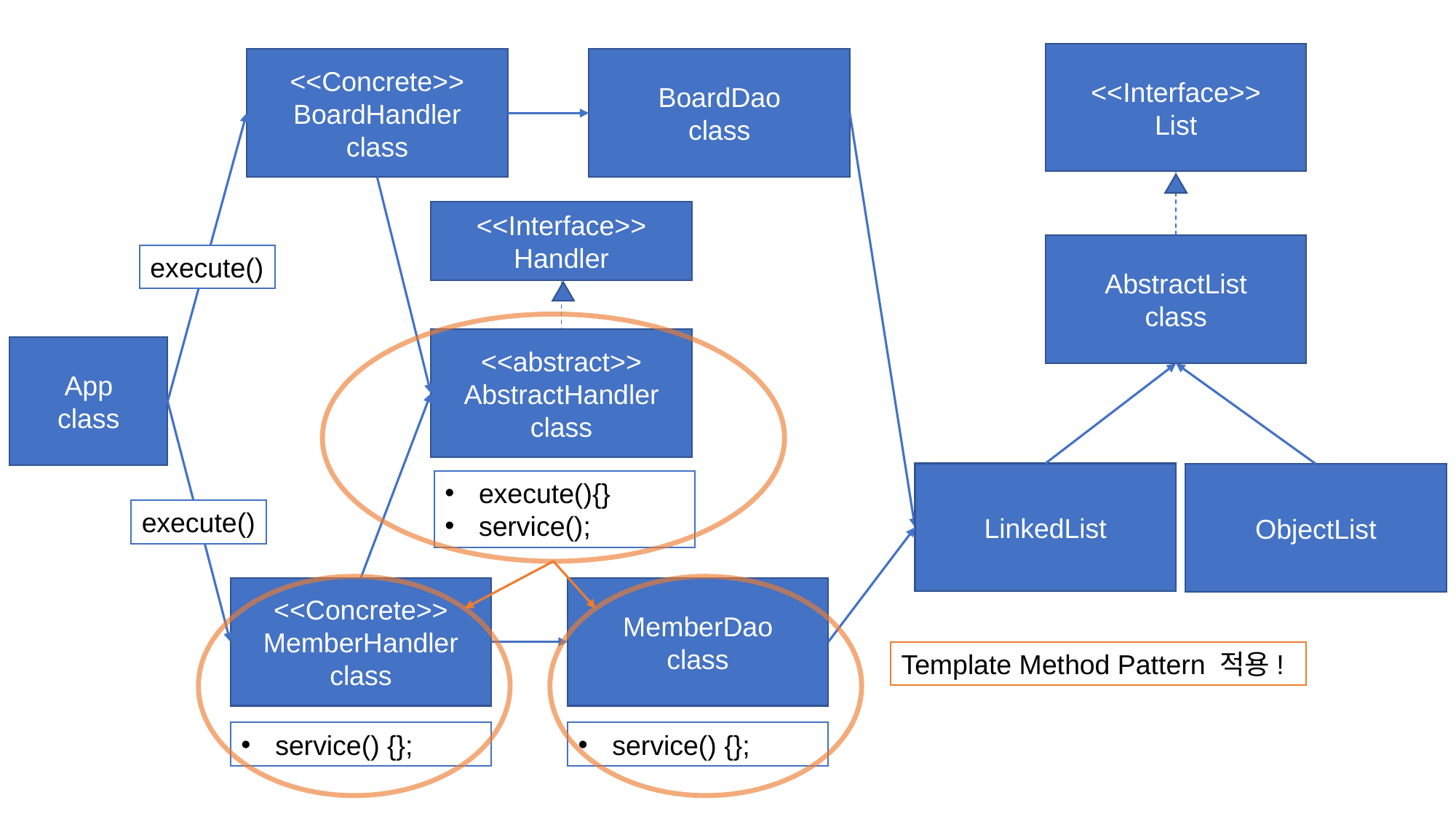

<<Interface>>
List
<<Concrete>>
BoardHandler
class
BoardDao
class

<<Interface>>
Handler
AbstractList
class
execute()

<<abstract>>
AbstractHandler
class
App
class
LinkedList
ObjectList
execute(){}
service();
execute()

MemberDao
class
<<Concrete>>
MemberHandler
class
Template Method Pattern 적용!
service() {};
service() {};